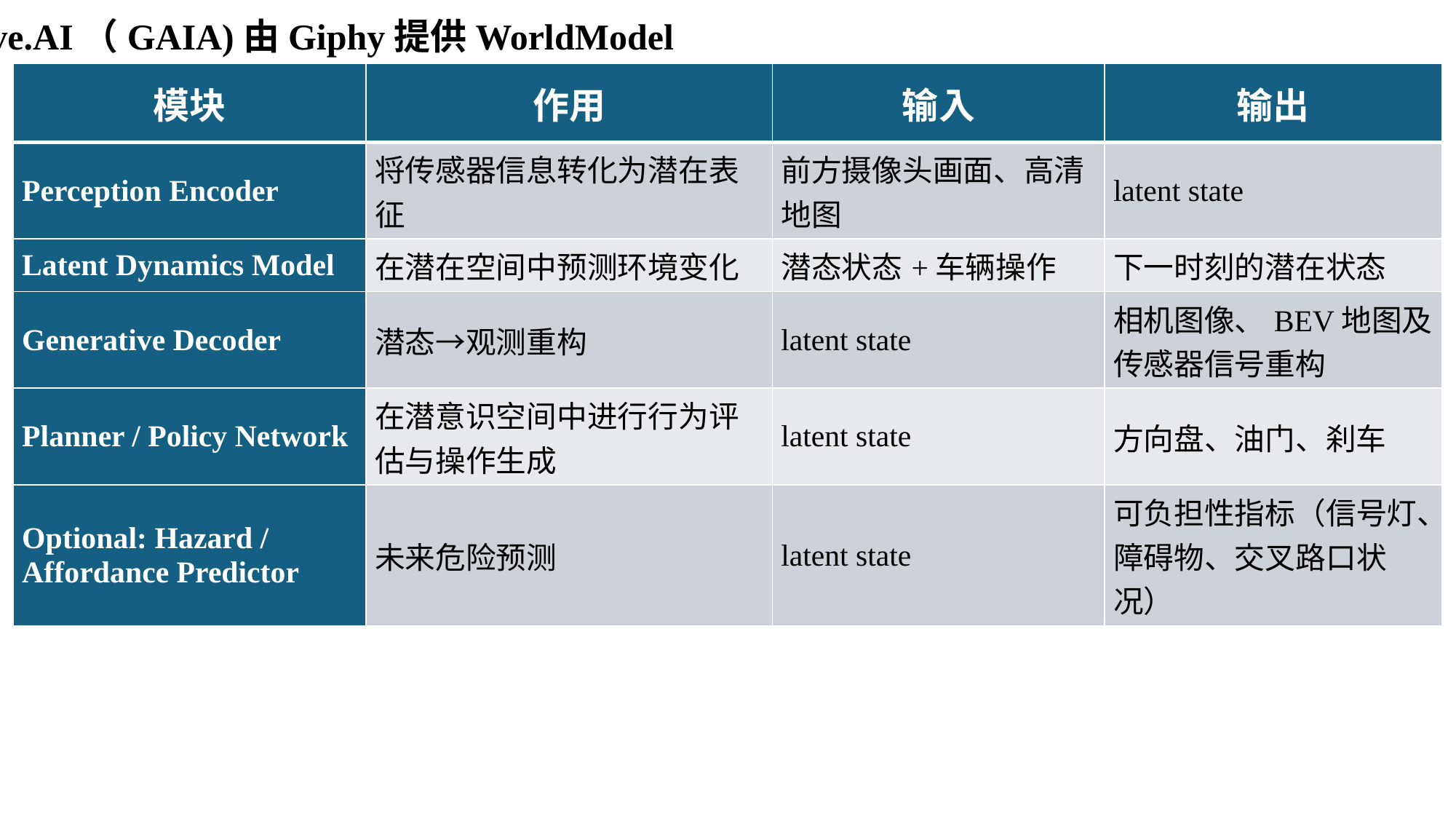

Wayve.AI（GAIA)由Giphy提供WorldModel
| 模块 | 作用 | 输入 | 输出 |
| --- | --- | --- | --- |
| Perception Encoder | 将传感器信息转化为潜在表征 | 前方摄像头画面、高清地图 | latent state |
| Latent Dynamics Model | 在潜在空间中预测环境变化 | 潜态状态+车辆操作 | 下一时刻的潜在状态 |
| Generative Decoder | 潜态→观测重构 | latent state | 相机图像、BEV地图及传感器信号重构 |
| Planner / Policy Network | 在潜意识空间中进行行为评估与操作生成 | latent state | 方向盘、油门、刹车 |
| Optional: Hazard / Affordance Predictor | 未来危险预测 | latent state | 可负担性指标（信号灯、障碍物、交叉路口状况） |